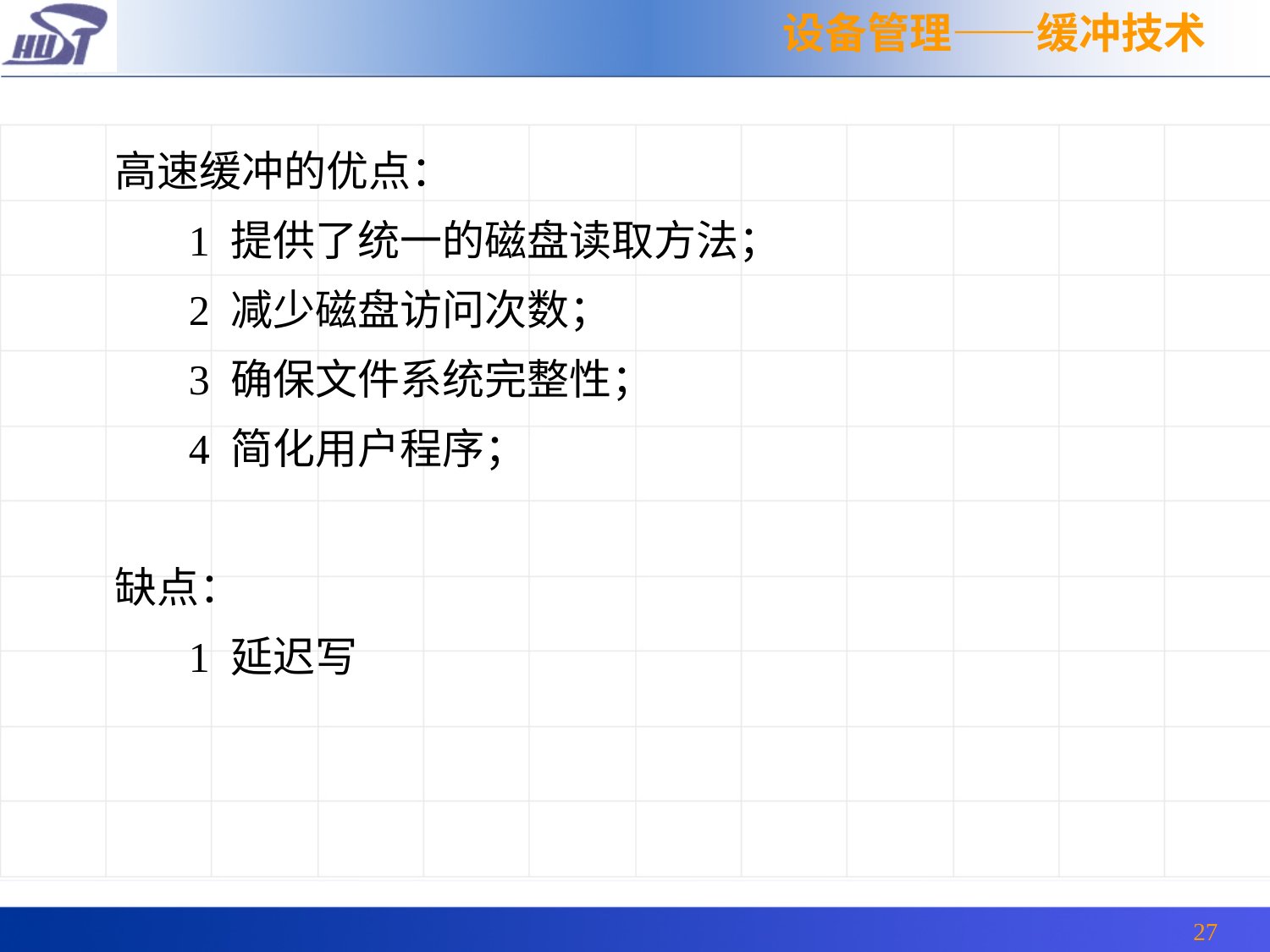

设备管理——缓冲技术
高速缓冲的优点：
	1 提供了统一的磁盘读取方法；
	2 减少磁盘访问次数；
	3 确保文件系统完整性；
	4 简化用户程序；

缺点：
	1 延迟写

27